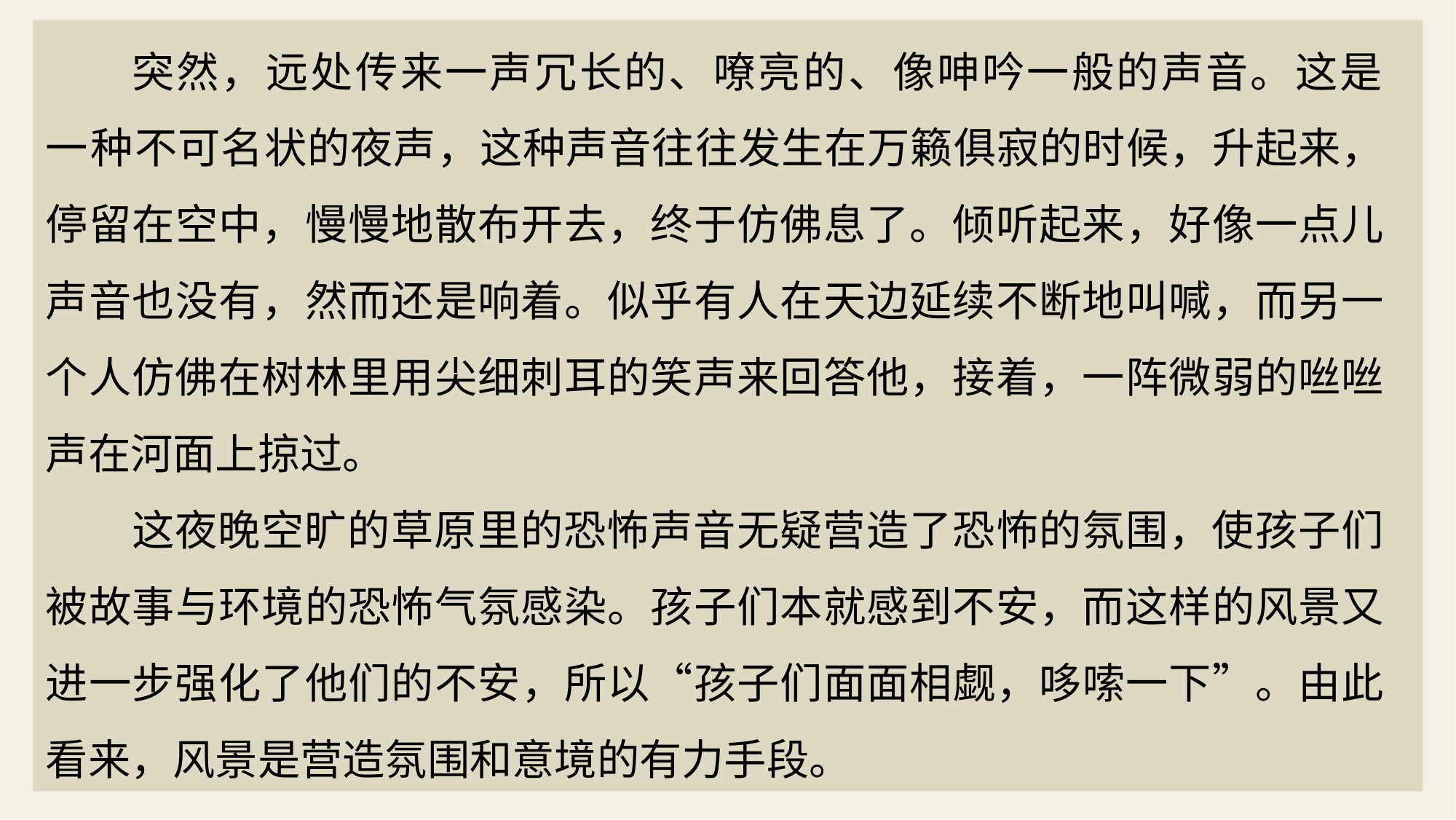

突然，远处传来一声冗长的、嘹亮的、像呻吟一般的声音。这是一种不可名状的夜声，这种声音往往发生在万籁俱寂的时候，升起来，停留在空中，慢慢地散布开去，终于仿佛息了。倾听起来，好像一点儿声音也没有，然而还是响着。似乎有人在天边延续不断地叫喊，而另一个人仿佛在树林里用尖细刺耳的笑声来回答他，接着，一阵微弱的咝咝声在河面上掠过。
这夜晚空旷的草原里的恐怖声音无疑营造了恐怖的氛围，使孩子们被故事与环境的恐怖气氛感染。孩子们本就感到不安，而这样的风景又进一步强化了他们的不安，所以“孩子们面面相觑，哆嗦一下”。由此看来，风景是营造氛围和意境的有力手段。